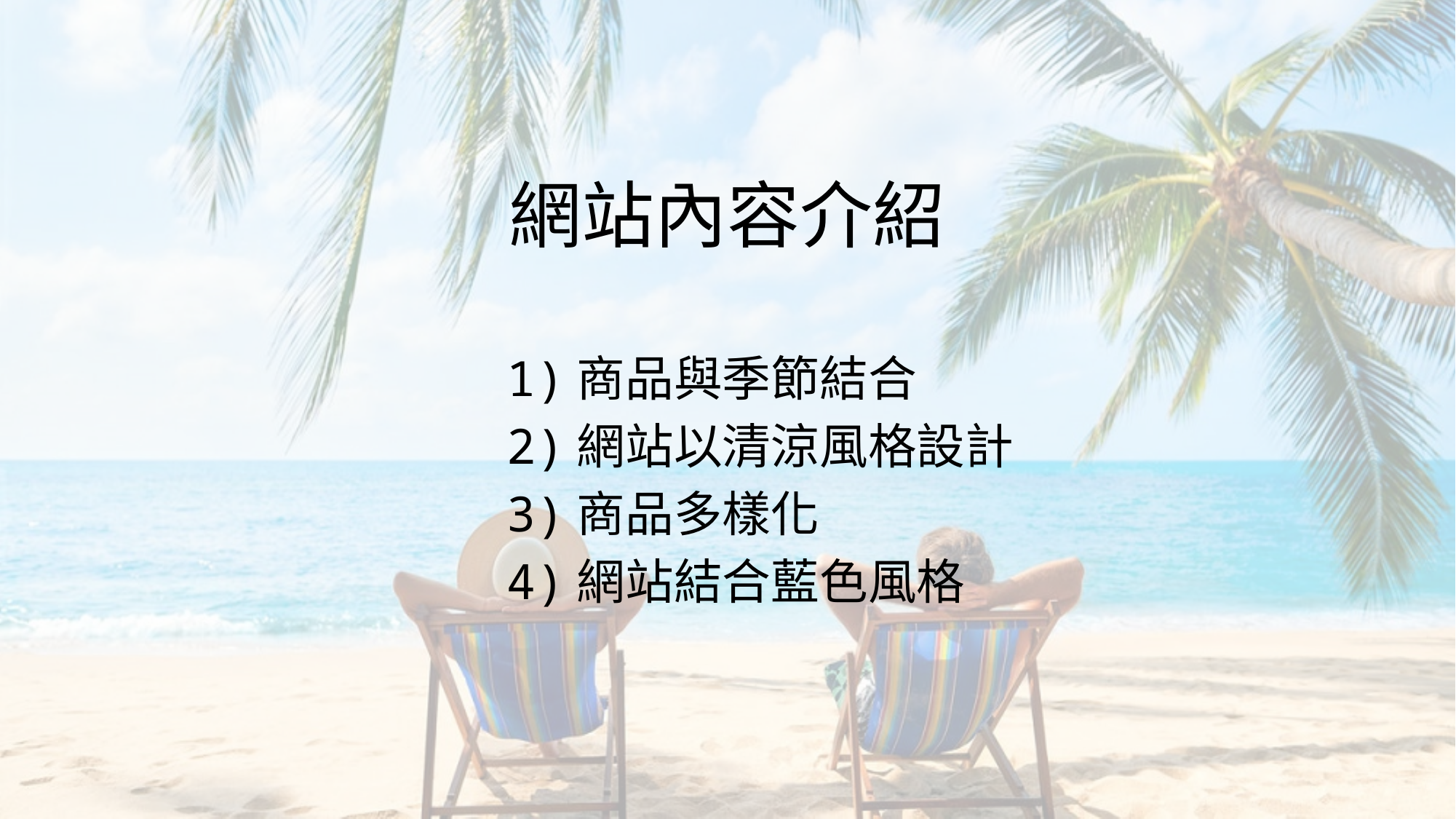

# 網站內容介紹
1)商品與季節結合
2)網站以清涼風格設計
3)商品多樣化
4)網站結合藍色風格